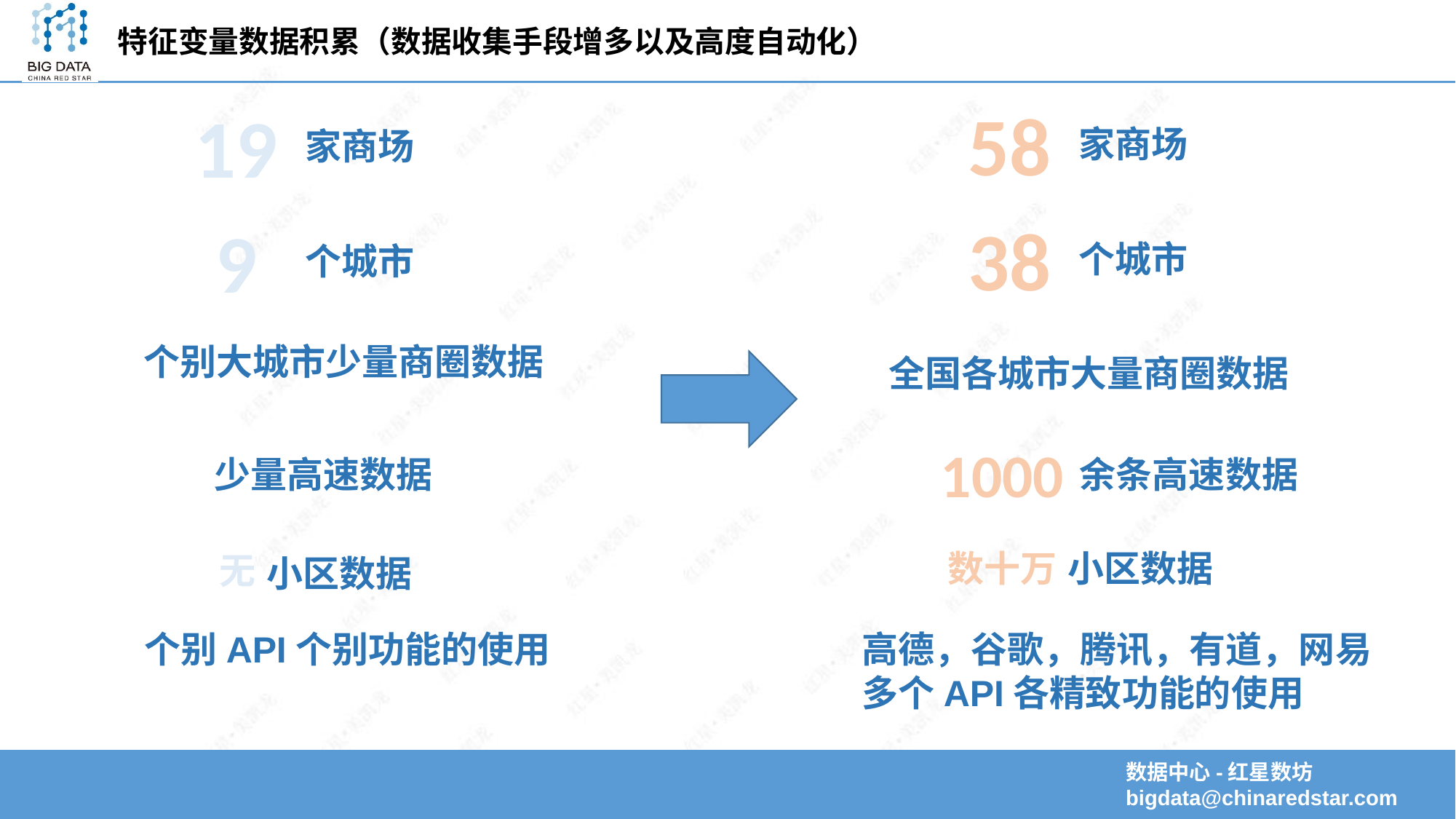

特征变量数据积累（数据收集手段增多以及高度自动化）
58
19
家商场
家商场
38
9
个城市
个城市
个别大城市少量商圈数据
全国各城市大量商圈数据

1000
余条高速数据
少量高速数据
小区数据
数十万
无
小区数据
个别API个别功能的使用
高德，谷歌，腾讯，有道，网易
多个API各精致功能的使用